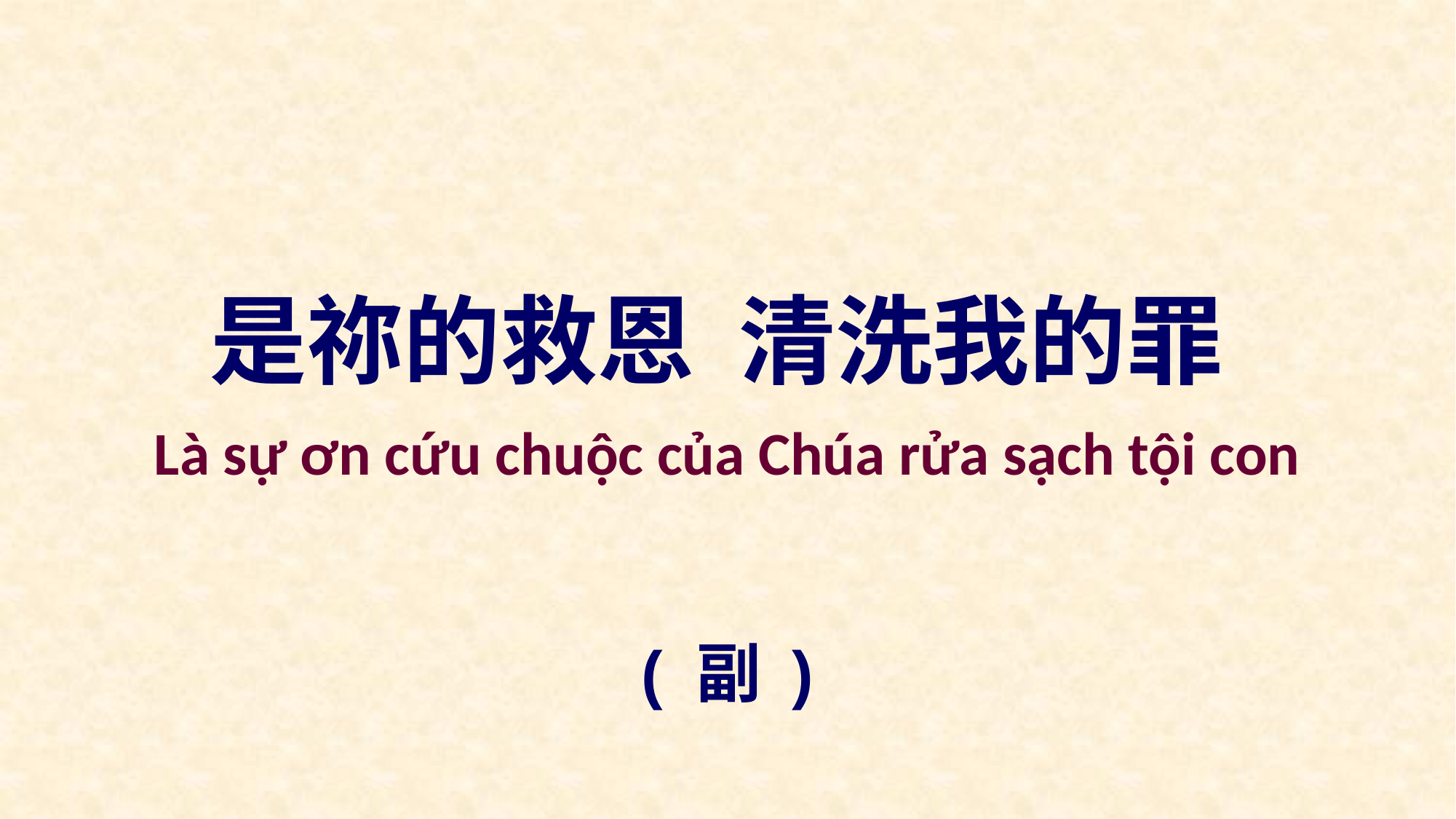

是祢的救恩  清洗我的罪
Là sự ơn cứu chuộc của Chúa rửa sạch tội con
( 副 )